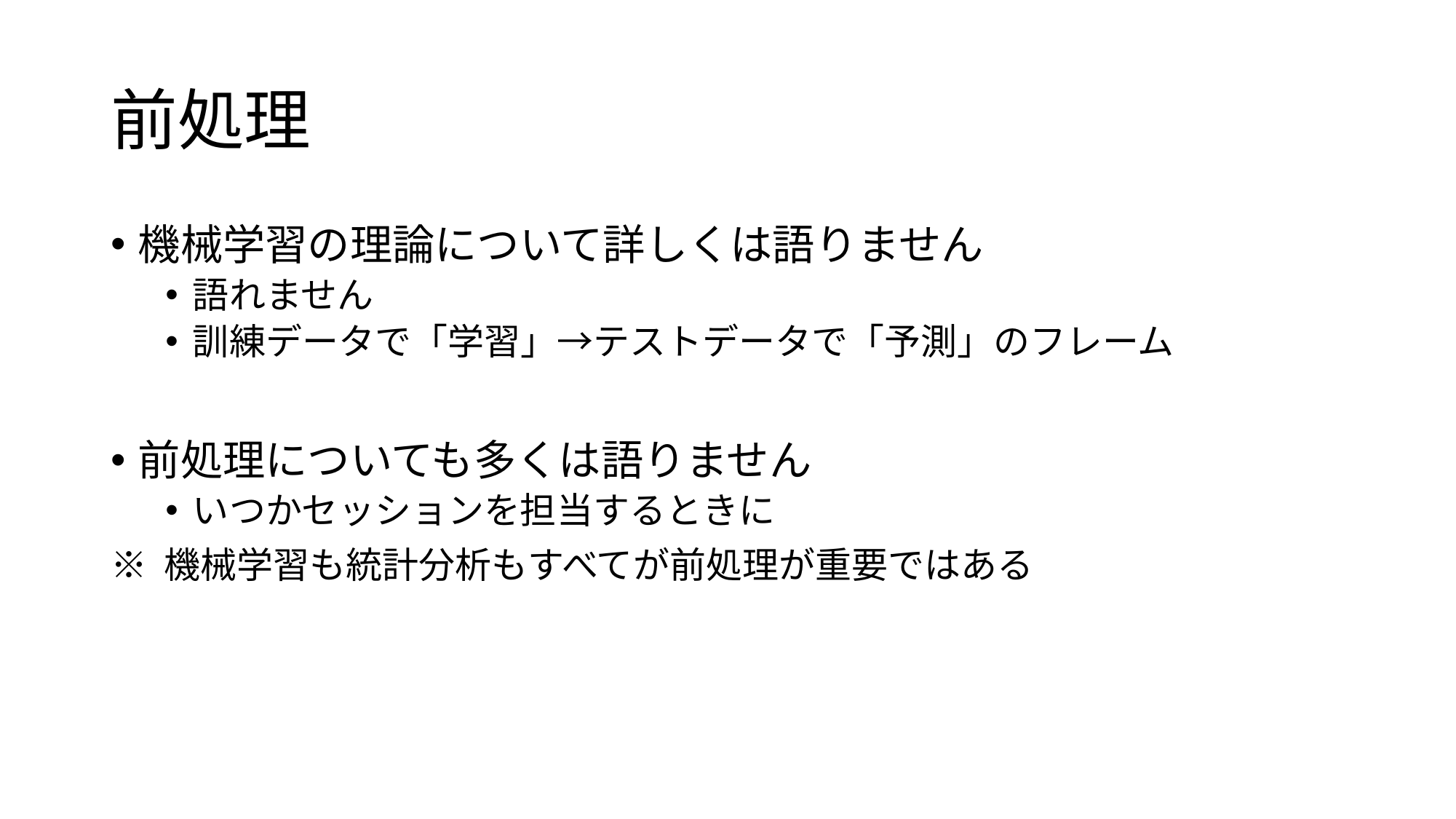

# 前処理
機械学習の理論について詳しくは語りません
語れません
訓練データで「学習」→テストデータで「予測」のフレーム

前処理についても多くは語りません
いつかセッションを担当するときに
※ 機械学習も統計分析もすべてが前処理が重要ではある